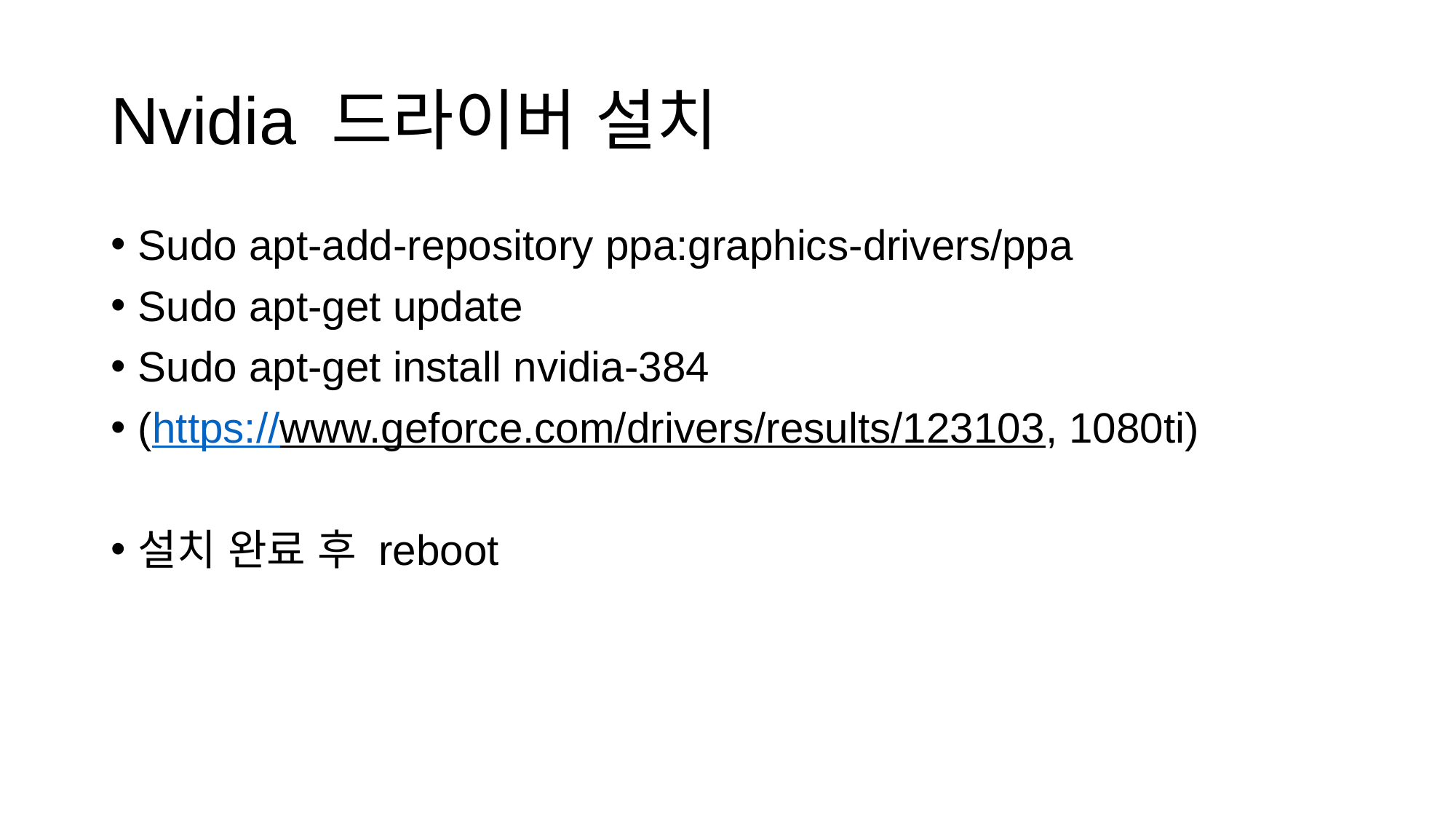

# Nvidia 드라이버 설치
Sudo apt-add-repository ppa:graphics-drivers/ppa
Sudo apt-get update
Sudo apt-get install nvidia-384
(https://www.geforce.com/drivers/results/123103, 1080ti)

설치 완료 후 reboot